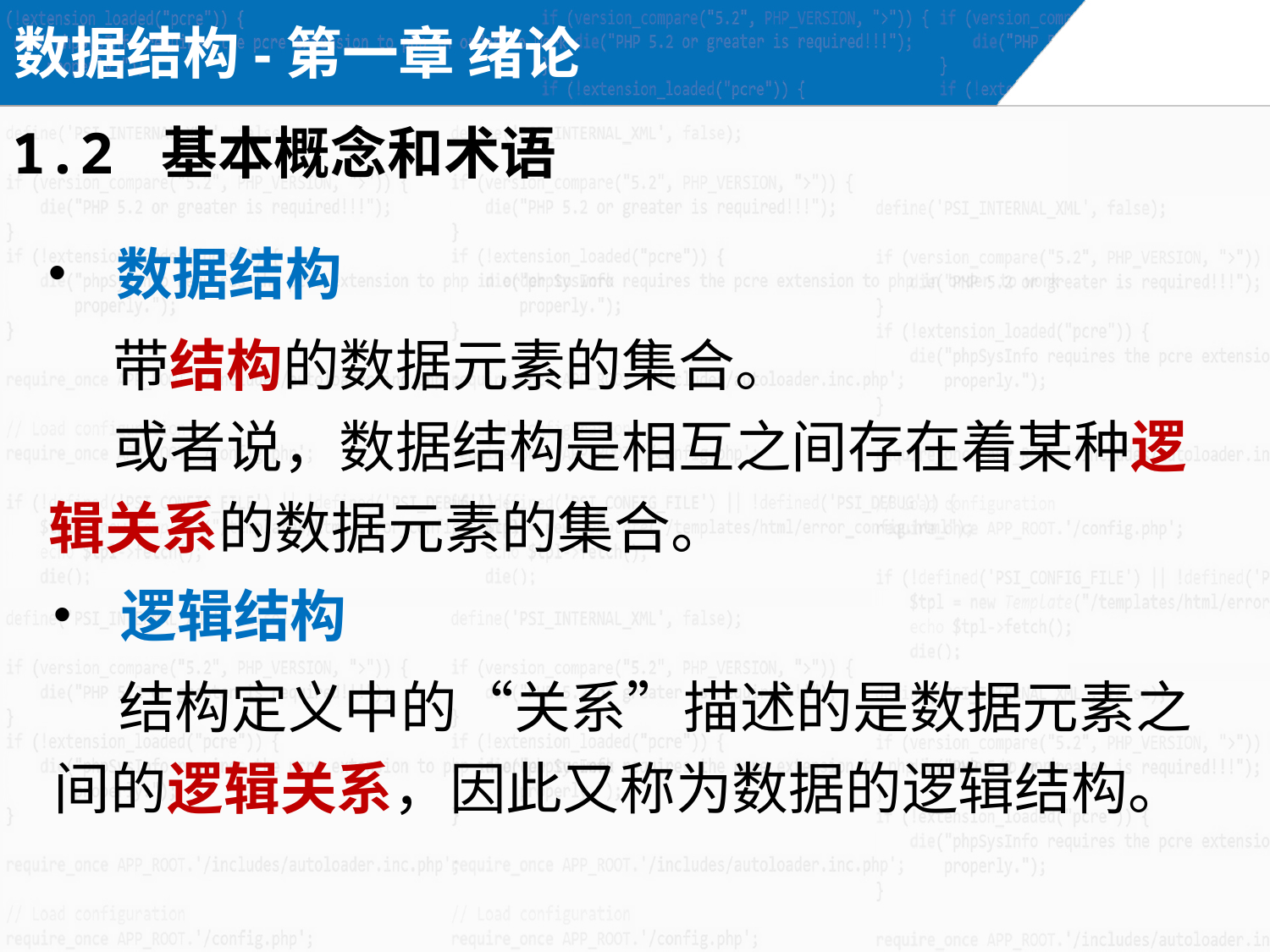

数据结构-第一章 绪论
1.2 基本概念和术语
 数据结构
    带结构的数据元素的集合。
    或者说，数据结构是相互之间存在着某种逻辑关系的数据元素的集合。
 逻辑结构
    结构定义中的“关系”描述的是数据元素之间的逻辑关系，因此又称为数据的逻辑结构。